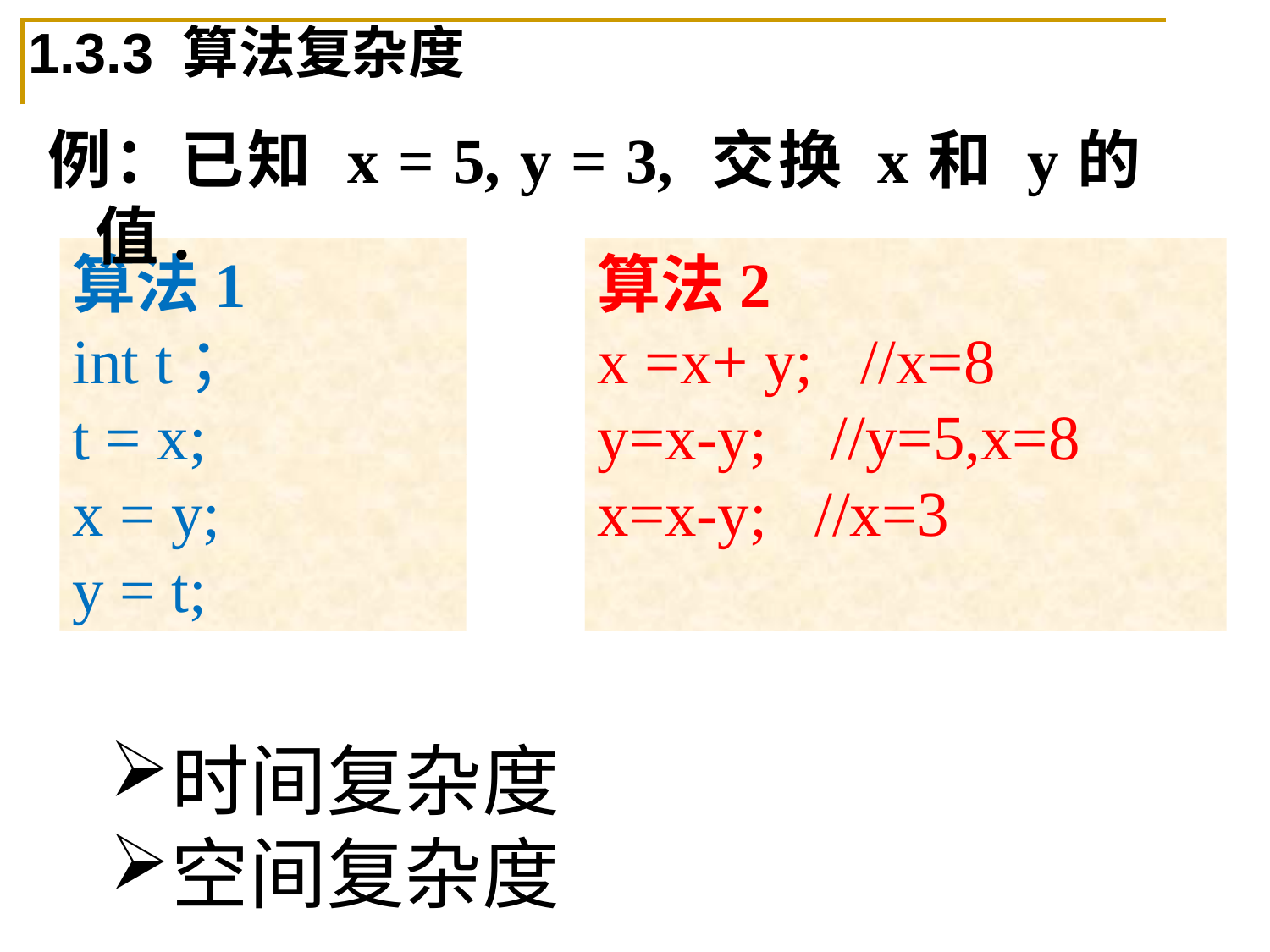

# 1.3.3 算法复杂度
例：已知 x = 5, y = 3, 交换 x和 y的值.
算法1
int t；
t = x;
x = y;
y = t;
算法2
x =x+ y;   //x=8
y=x-y;    //y=5,x=8
x=x-y;   //x=3

时间复杂度
空间复杂度